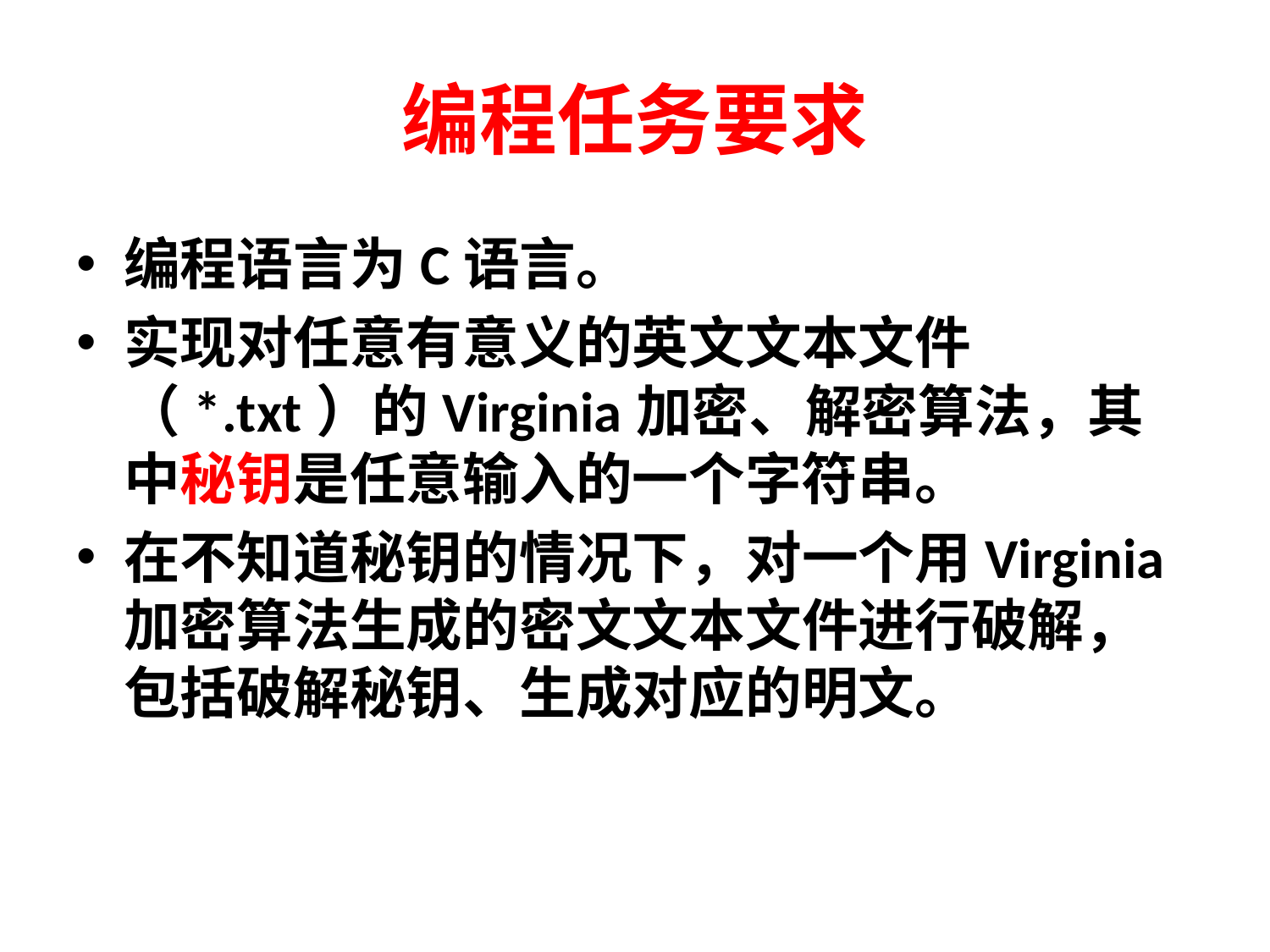

# 编程任务要求
编程语言为C语言。
实现对任意有意义的英文文本文件（*.txt）的Virginia加密、解密算法，其中秘钥是任意输入的一个字符串。
在不知道秘钥的情况下，对一个用Virginia加密算法生成的密文文本文件进行破解，包括破解秘钥、生成对应的明文。